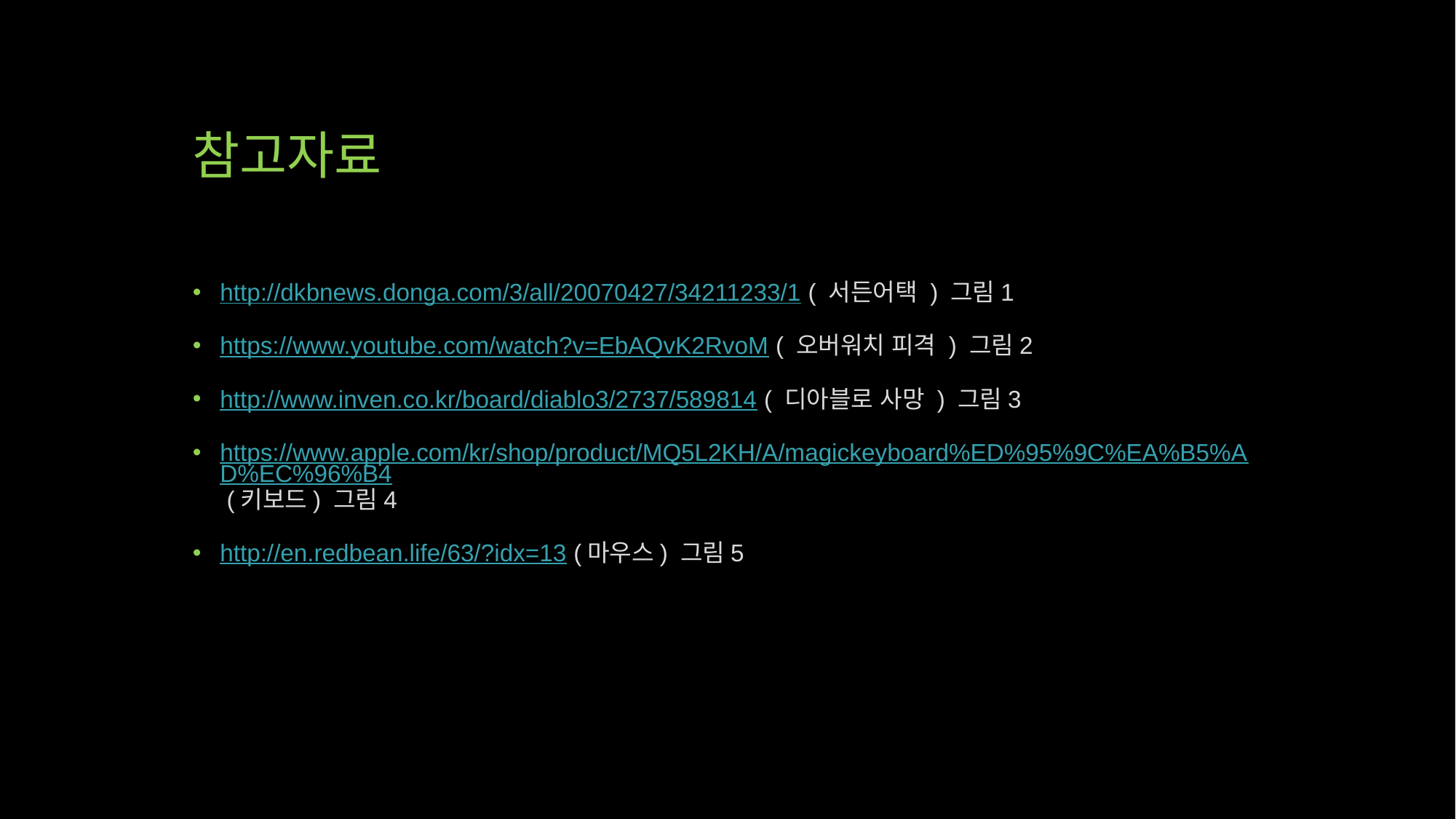

# 참고자료

http://dkbnews.donga.com/3/all/20070427/34211233/1 ( 서든어택 ) 그림1
https://www.youtube.com/watch?v=EbAQvK2RvoM ( 오버워치 피격 ) 그림2
http://www.inven.co.kr/board/diablo3/2737/589814 ( 디아블로 사망 ) 그림3
https://www.apple.com/kr/shop/product/MQ5L2KH/A/magickeyboard%ED%95%9C%EA%B5%AD%EC%96%B4 (키보드) 그림4
http://en.redbean.life/63/?idx=13 (마우스) 그림5